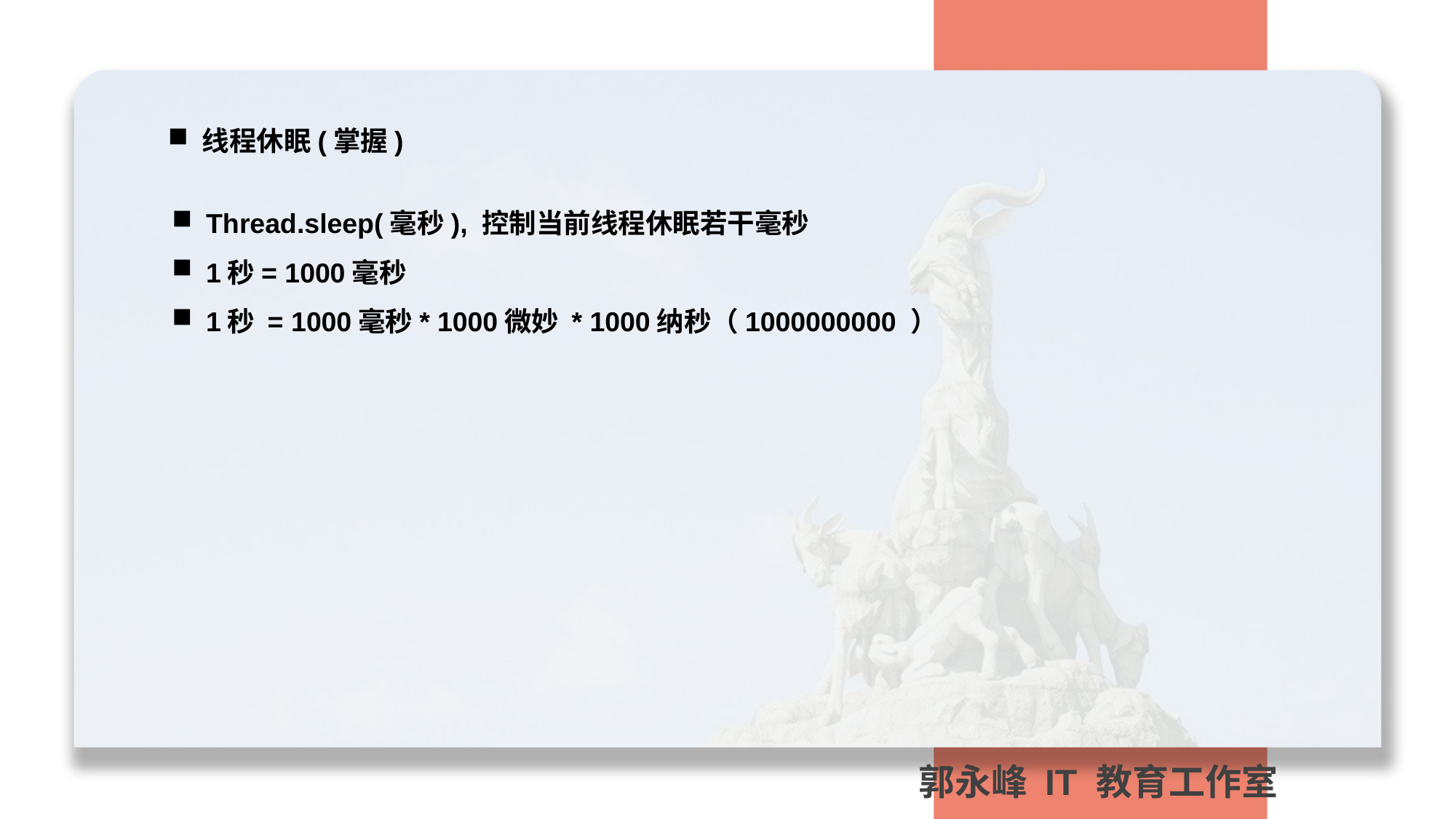

线程休眠(掌握)
Thread.sleep(毫秒), 控制当前线程休眠若干毫秒
1秒= 1000毫秒
1秒 = 1000毫秒* 1000微妙 * 1000纳秒（1000000000 ）